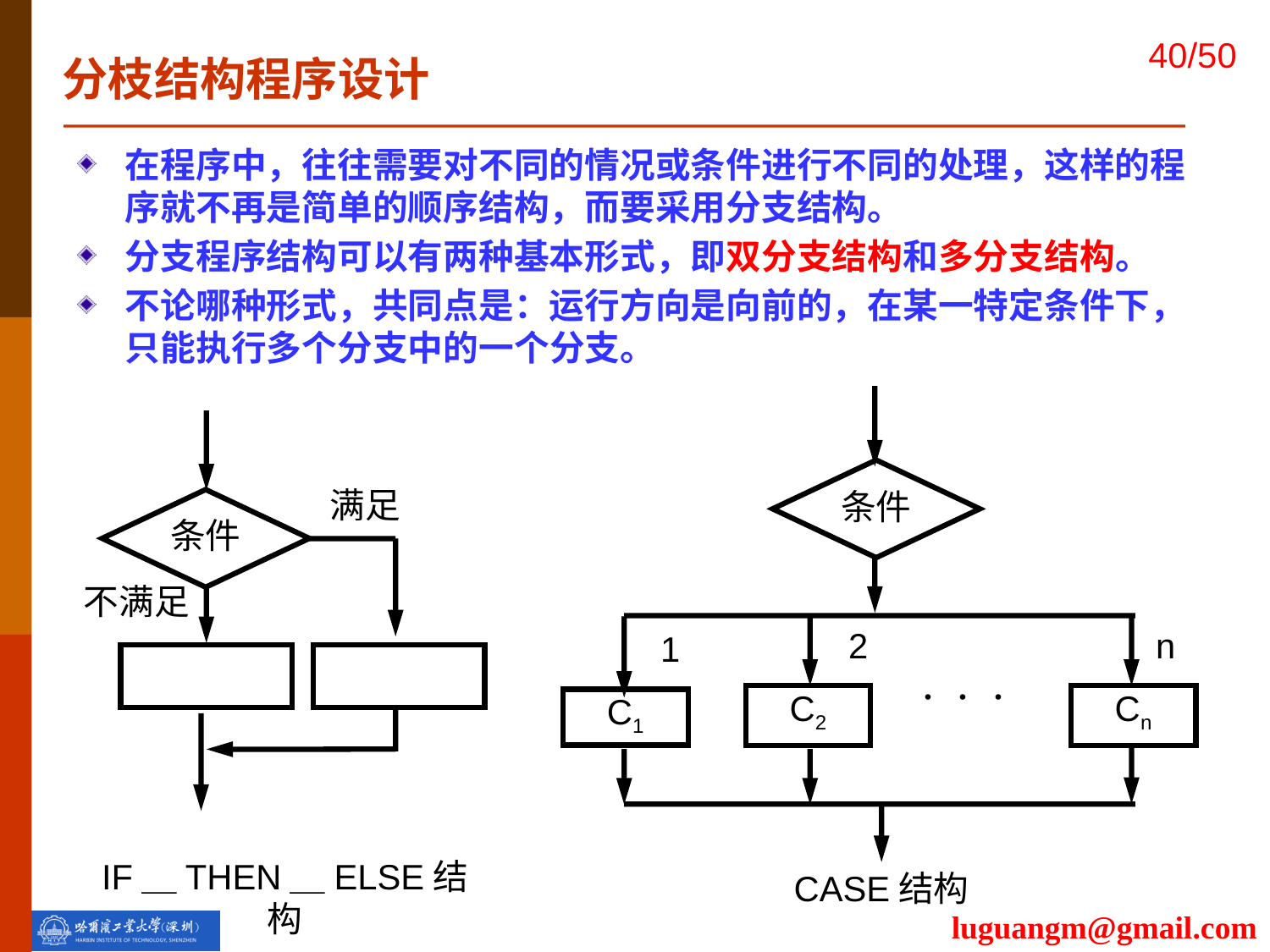

分枝结构程序设计
在程序中，往往需要对不同的情况或条件进行不同的处理，这样的程序就不再是简单的顺序结构，而要采用分支结构。
分支程序结构可以有两种基本形式，即双分支结构和多分支结构。
不论哪种形式，共同点是：运行方向是向前的，在某一特定条件下，只能执行多个分支中的一个分支。

条件
满足
条件

不满足

2
n
1

．．．
C2
Cn
C1

IF＿THEN＿ELSE结构
CASE结构